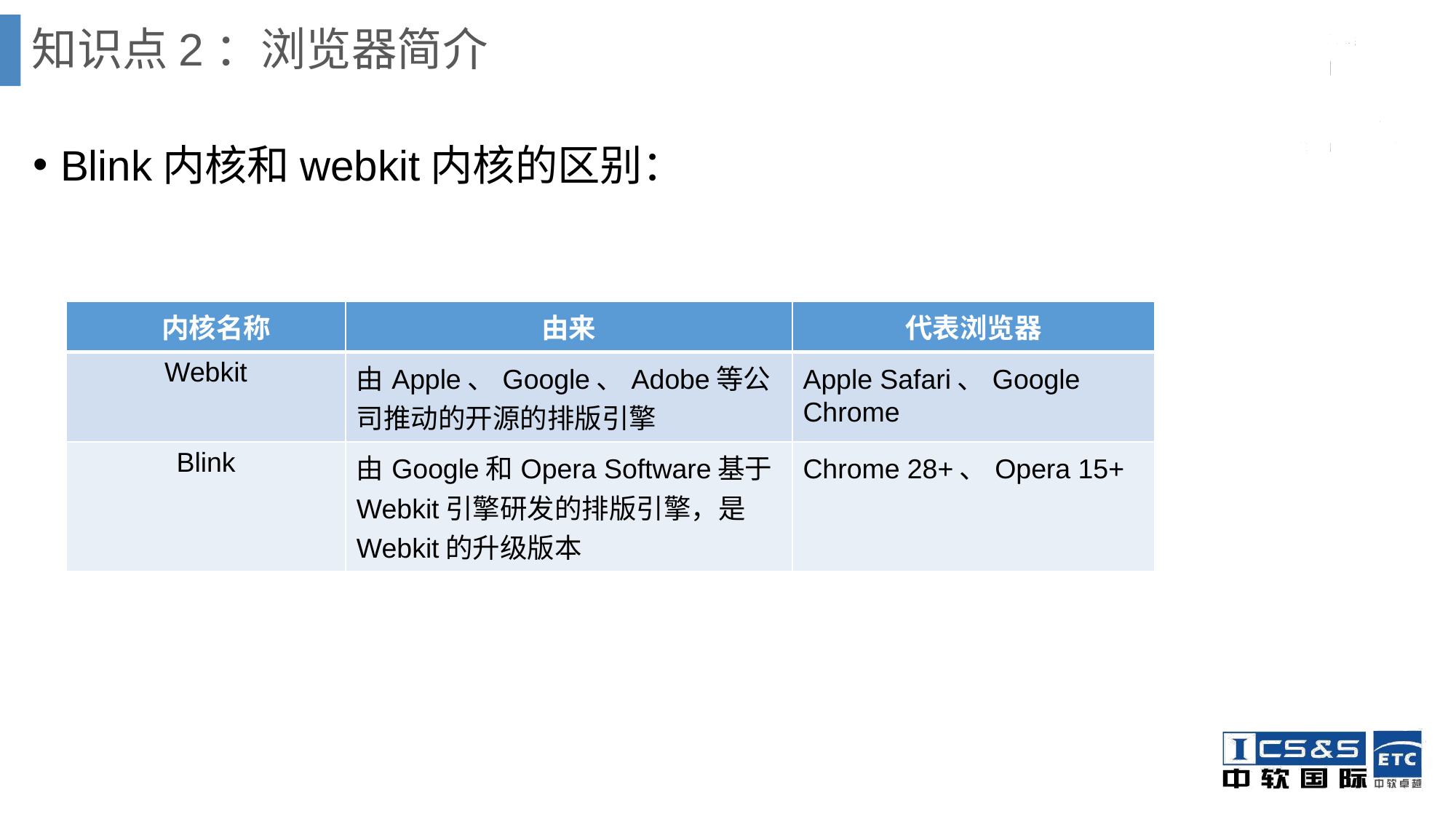

# 知识点2：浏览器简介
Blink内核和webkit内核的区别：
| 内核名称 | 由来 | 代表浏览器 |
| --- | --- | --- |
| Webkit | 由Apple、Google、Adobe等公司推动的开源的排版引擎 | Apple Safari、Google Chrome |
| Blink | 由Google和Opera Software基于Webkit引擎研发的排版引擎，是Webkit的升级版本 | Chrome 28+、Opera 15+ |